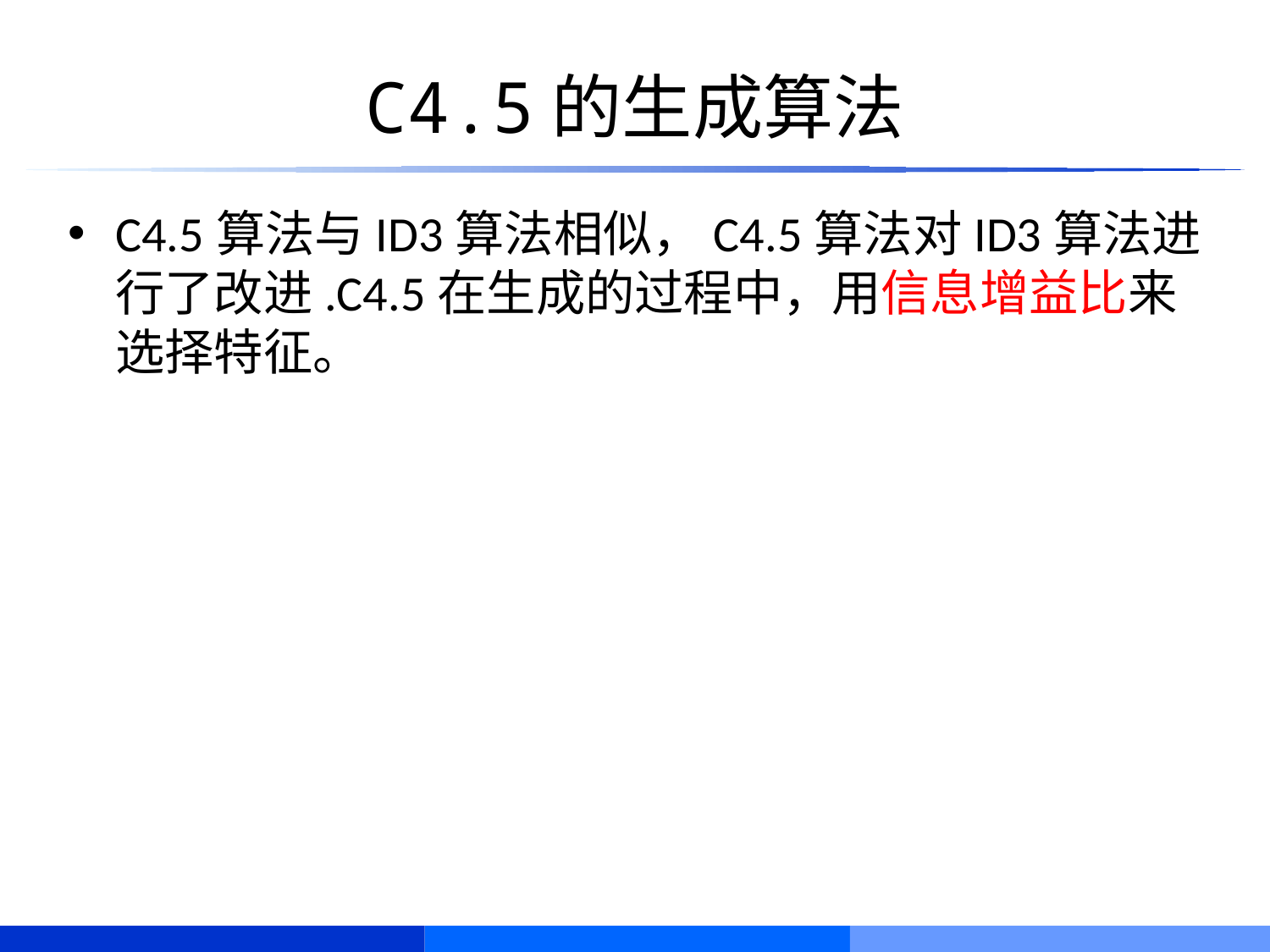

# C4.5的生成算法
C4.5算法与ID3算法相似，C4.5算法对ID3算法进行了改进.C4.5在生成的过程中，用信息增益比来选择特征。